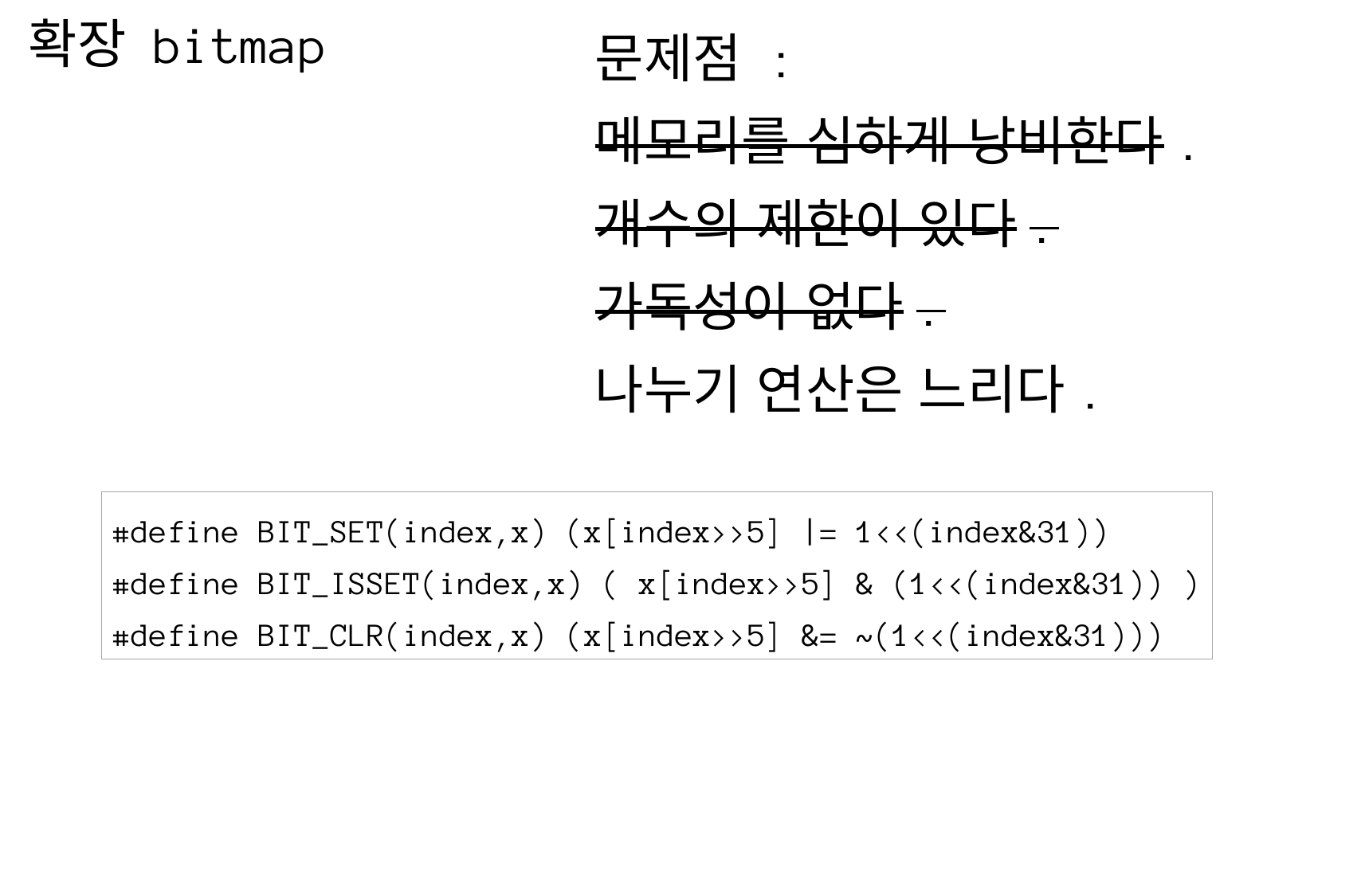

문제점 :
메모리를 심하게 낭비한다.
개수의 제한이 있다.
가독성이 없다.
나누기 연산은 느리다.
확장 bitmap
#define BIT_SET(index,x) (x[index>>5] |= 1<<(index&31))
#define BIT_ISSET(index,x) ( x[index>>5] & (1<<(index&31)) )
#define BIT_CLR(index,x) (x[index>>5] &= ~(1<<(index&31)))